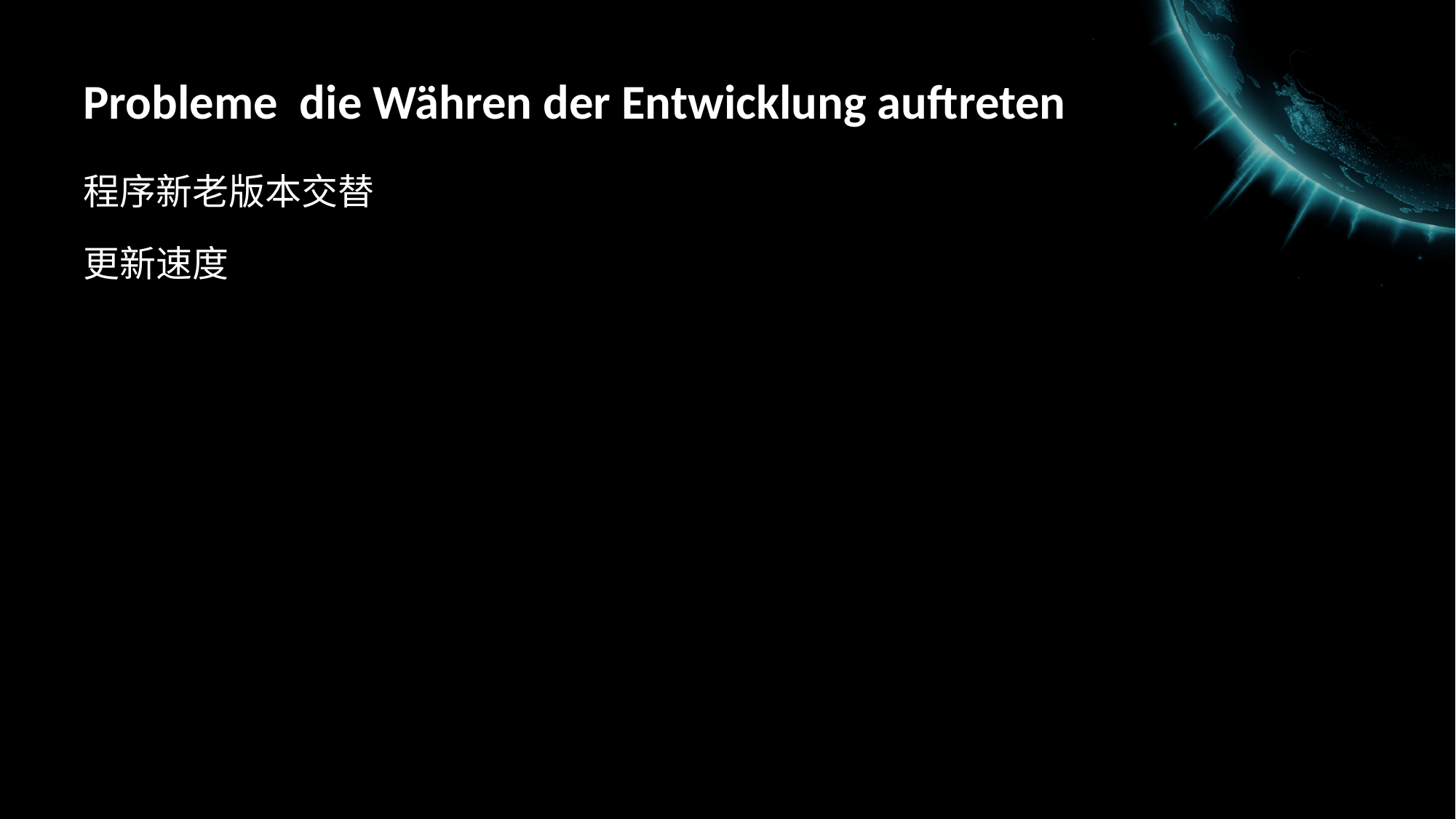

# Probleme  die Währen der Entwicklung auftreten
程序新老版本交替
更新速度